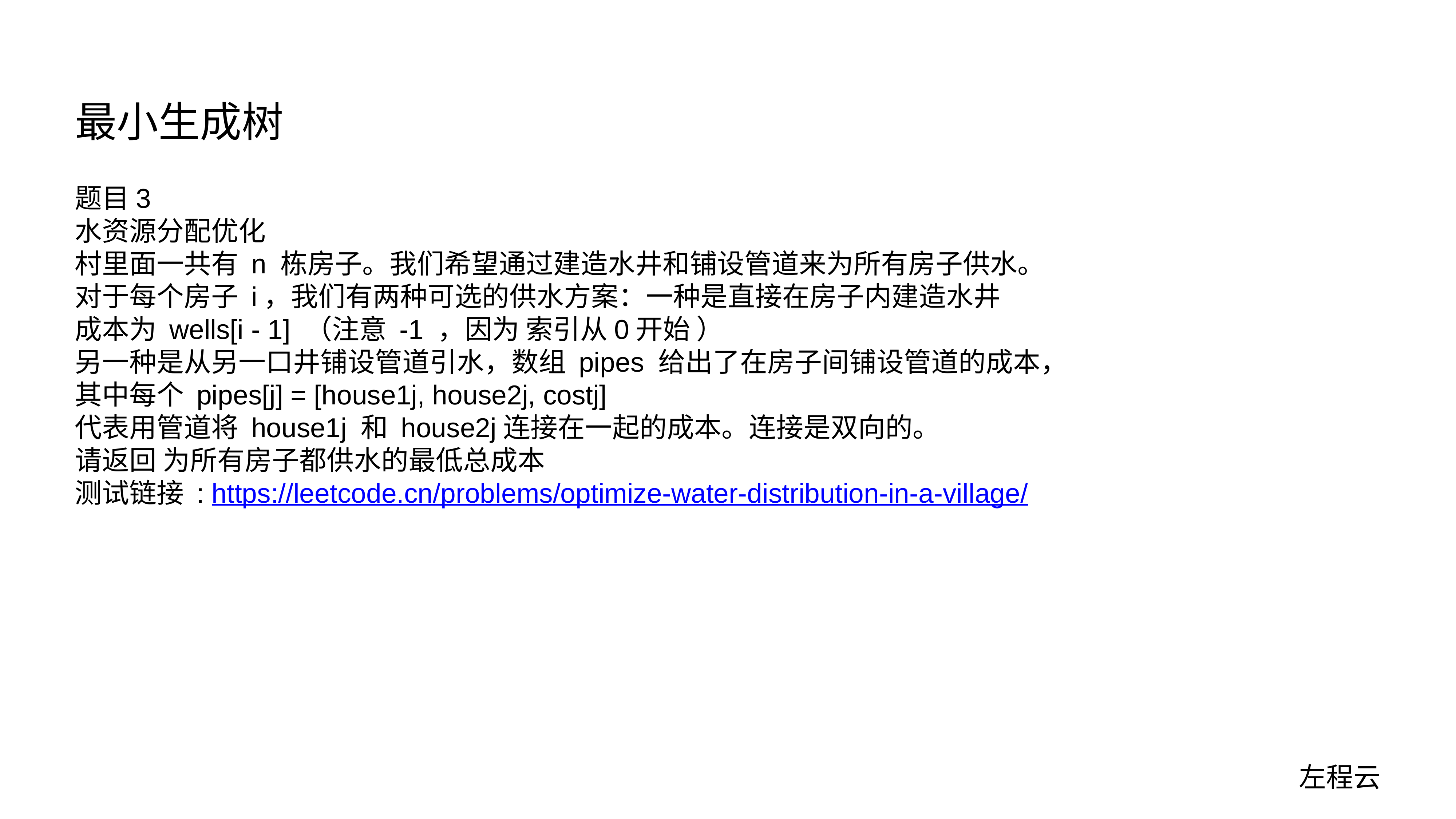

# 最小生成树
题目3
水资源分配优化
村里面一共有 n 栋房子。我们希望通过建造水井和铺设管道来为所有房子供水。
对于每个房子 i，我们有两种可选的供水方案：一种是直接在房子内建造水井
成本为 wells[i - 1] （注意 -1 ，因为 索引从0开始 ）
另一种是从另一口井铺设管道引水，数组 pipes 给出了在房子间铺设管道的成本，
其中每个 pipes[j] = [house1j, house2j, costj]
代表用管道将 house1j 和 house2j连接在一起的成本。连接是双向的。
请返回 为所有房子都供水的最低总成本
测试链接 : https://leetcode.cn/problems/optimize-water-distribution-in-a-village/
左程云